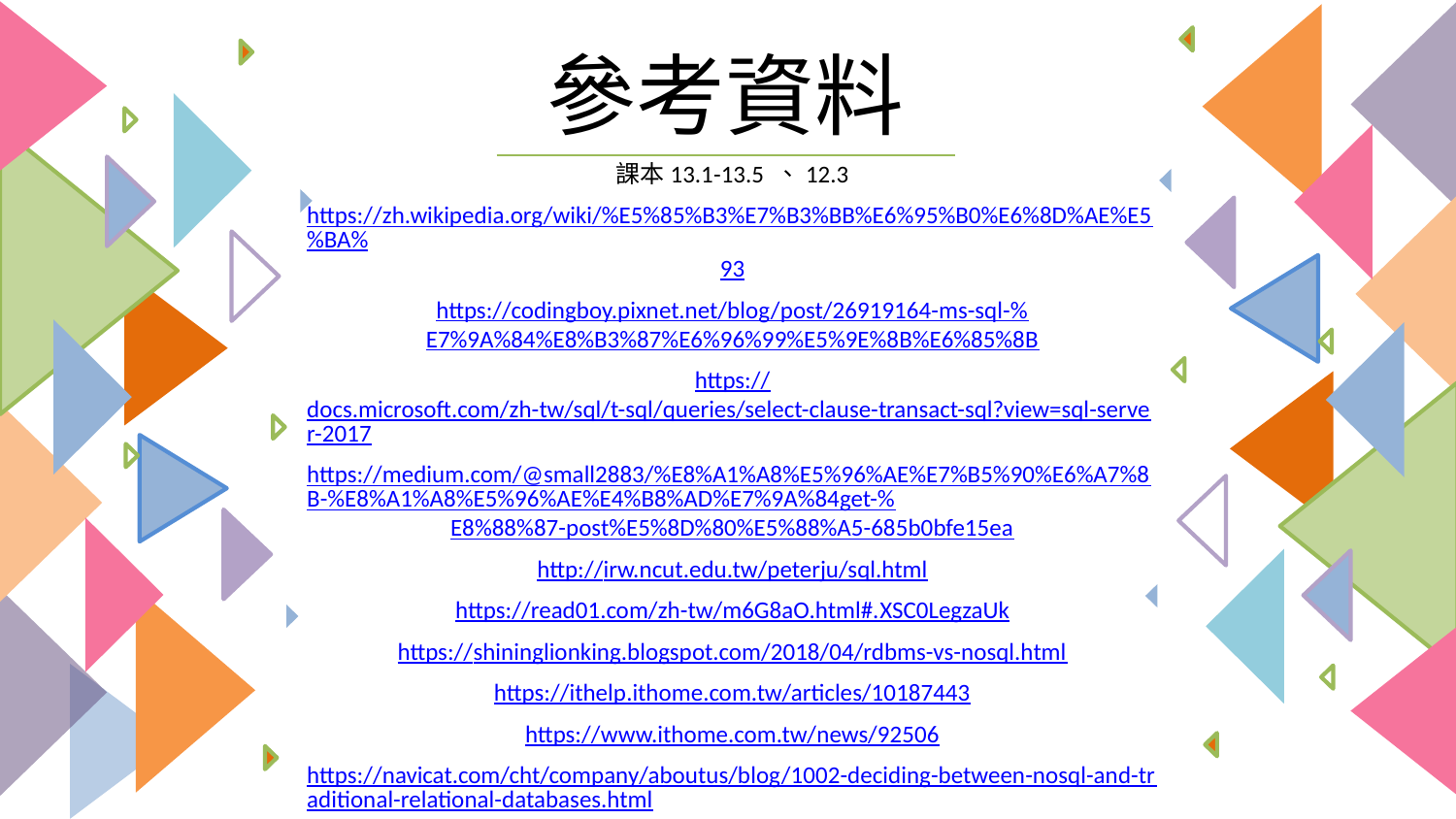

參考資料
課本13.1-13.5 、12.3
https://zh.wikipedia.org/wiki/%E5%85%B3%E7%B3%BB%E6%95%B0%E6%8D%AE%E5%BA%93
https://codingboy.pixnet.net/blog/post/26919164-ms-sql-%E7%9A%84%E8%B3%87%E6%96%99%E5%9E%8B%E6%85%8B
https://docs.microsoft.com/zh-tw/sql/t-sql/queries/select-clause-transact-sql?view=sql-server-2017
https://medium.com/@small2883/%E8%A1%A8%E5%96%AE%E7%B5%90%E6%A7%8B-%E8%A1%A8%E5%96%AE%E4%B8%AD%E7%9A%84get-%E8%88%87-post%E5%8D%80%E5%88%A5-685b0bfe15ea
http://irw.ncut.edu.tw/peterju/sql.html
https://read01.com/zh-tw/m6G8aO.html#.XSC0LegzaUk
https://shininglionking.blogspot.com/2018/04/rdbms-vs-nosql.html
https://ithelp.ithome.com.tw/articles/10187443
https://www.ithome.com.tw/news/92506
https://navicat.com/cht/company/aboutus/blog/1002-deciding-between-nosql-and-traditional-relational-databases.html